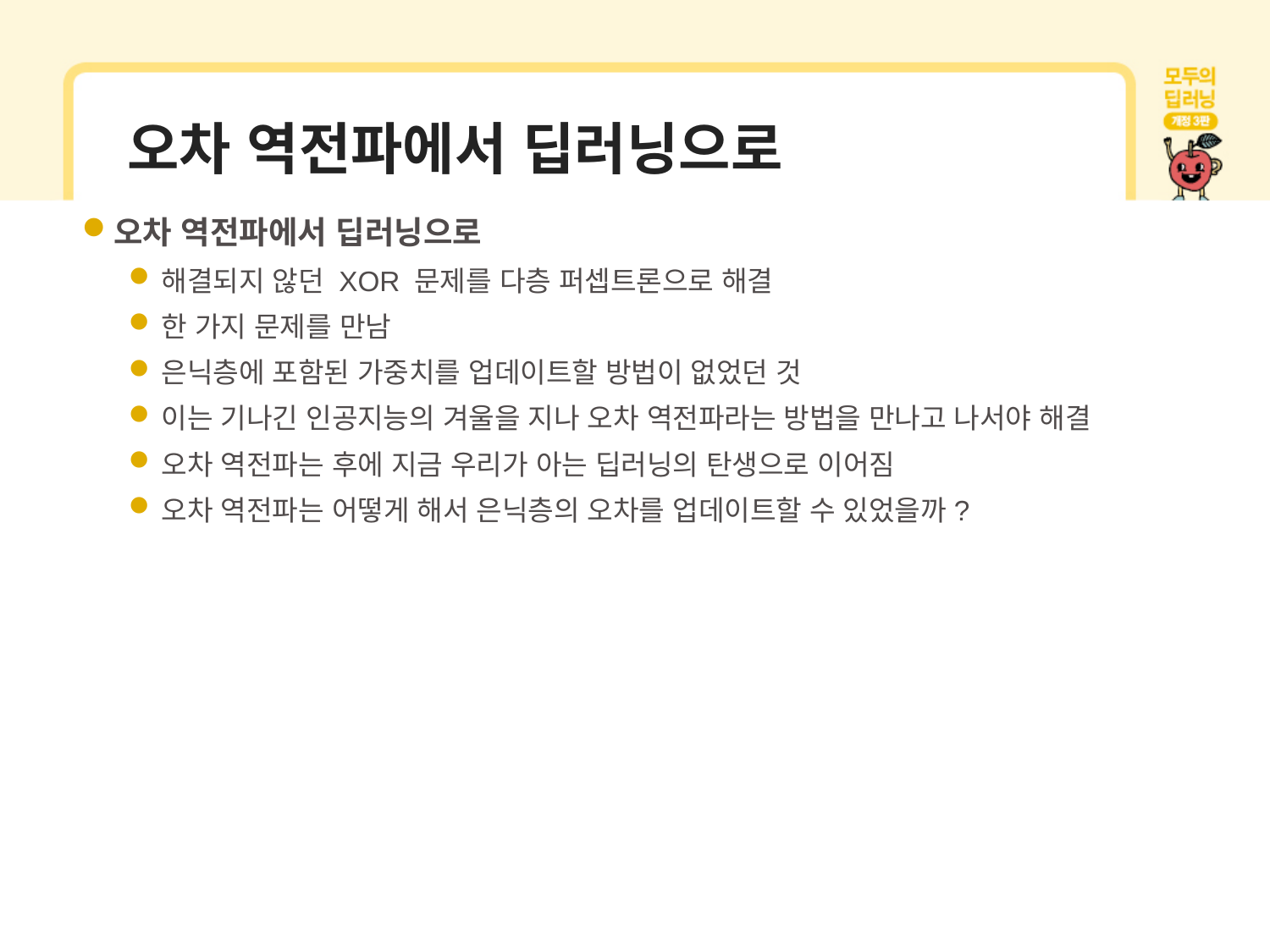

# 오차 역전파에서 딥러닝으로
오차 역전파에서 딥러닝으로
해결되지 않던 XOR 문제를 다층 퍼셉트론으로 해결
한 가지 문제를 만남
은닉층에 포함된 가중치를 업데이트할 방법이 없었던 것
이는 기나긴 인공지능의 겨울을 지나 오차 역전파라는 방법을 만나고 나서야 해결
오차 역전파는 후에 지금 우리가 아는 딥러닝의 탄생으로 이어짐
오차 역전파는 어떻게 해서 은닉층의 오차를 업데이트할 수 있었을까?